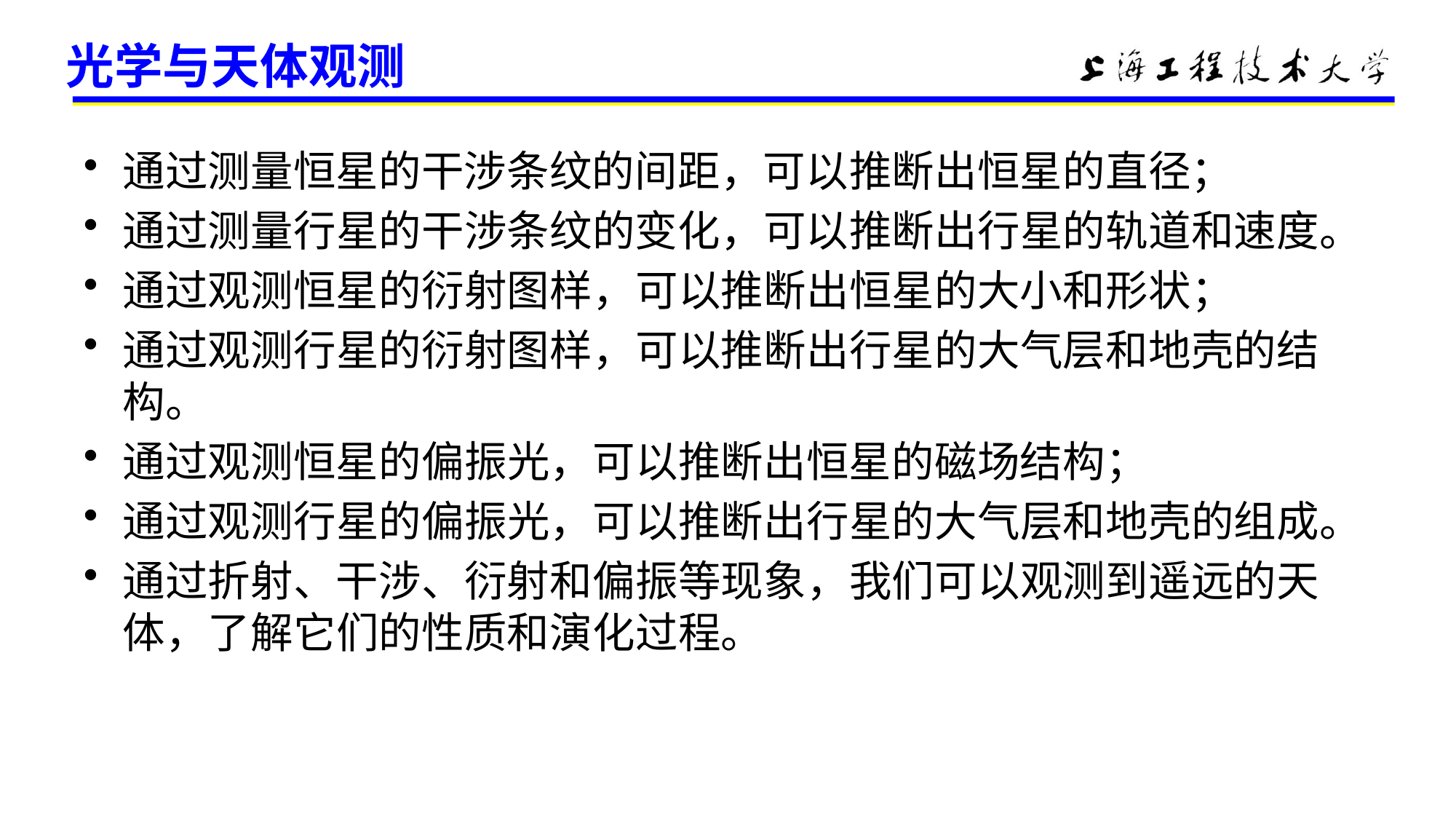

# 光学与天体观测
通过测量恒星的干涉条纹的间距，可以推断出恒星的直径；
通过测量行星的干涉条纹的变化，可以推断出行星的轨道和速度。
通过观测恒星的衍射图样，可以推断出恒星的大小和形状；
通过观测行星的衍射图样，可以推断出行星的大气层和地壳的结构。
通过观测恒星的偏振光，可以推断出恒星的磁场结构；
通过观测行星的偏振光，可以推断出行星的大气层和地壳的组成。
通过折射、干涉、衍射和偏振等现象，我们可以观测到遥远的天体，了解它们的性质和演化过程。